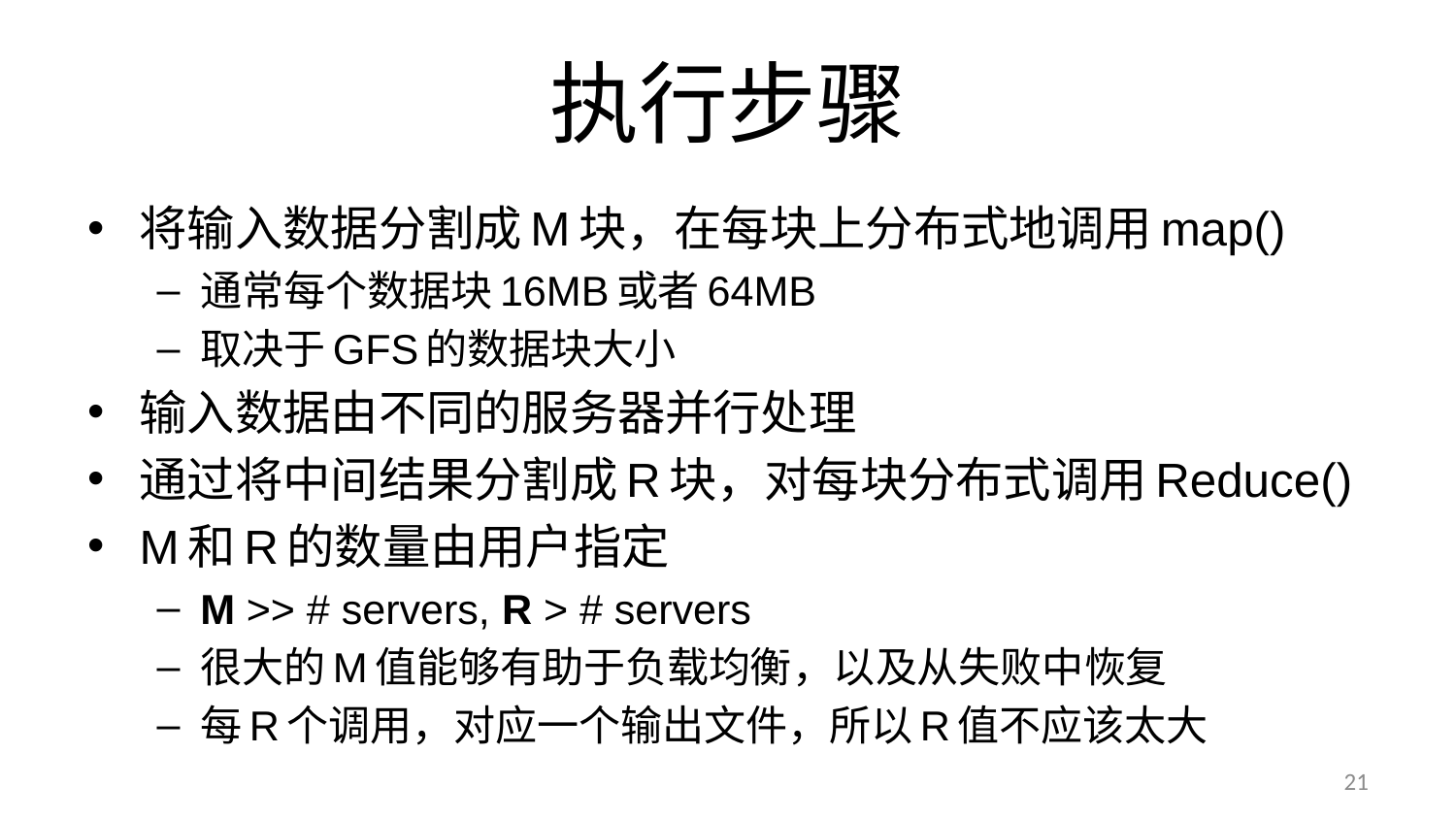

# 执行步骤
将输入数据分割成M块，在每块上分布式地调用map()
通常每个数据块16MB或者64MB
取决于GFS的数据块大小
输入数据由不同的服务器并行处理
通过将中间结果分割成R块，对每块分布式调用Reduce()
M和R的数量由用户指定
M >> # servers, R > # servers
很大的M值能够有助于负载均衡，以及从失败中恢复
每R个调用，对应一个输出文件，所以R值不应该太大
21